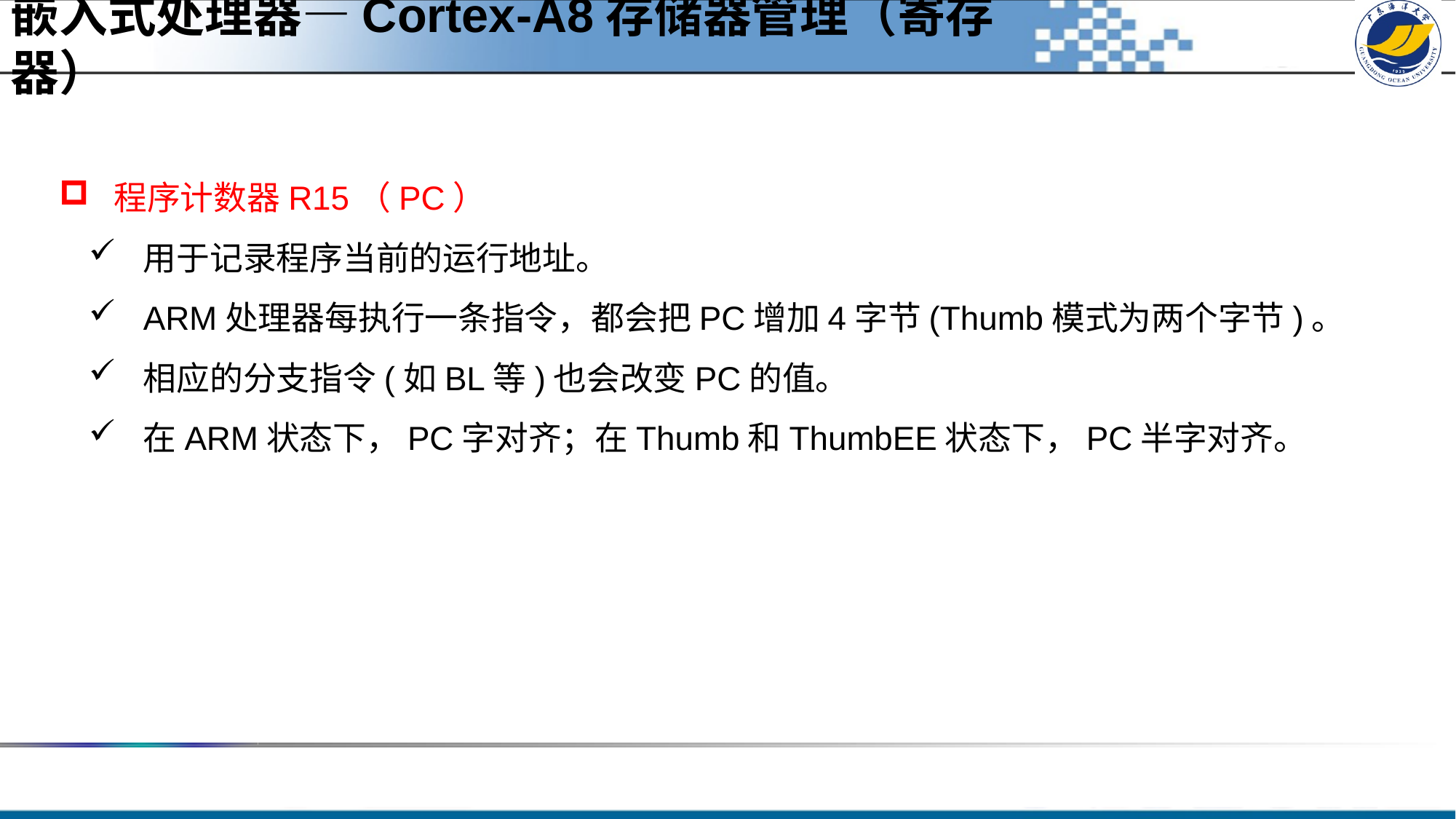

嵌入式处理器—Cortex-A8存储器管理（寄存器）
程序计数器R15（PC）
用于记录程序当前的运行地址。
ARM处理器每执行一条指令，都会把PC增加4字节(Thumb模式为两个字节)。
相应的分支指令(如BL等)也会改变PC的值。
在ARM状态下，PC字对齐；在Thumb和ThumbEE状态下，PC半字对齐。
106